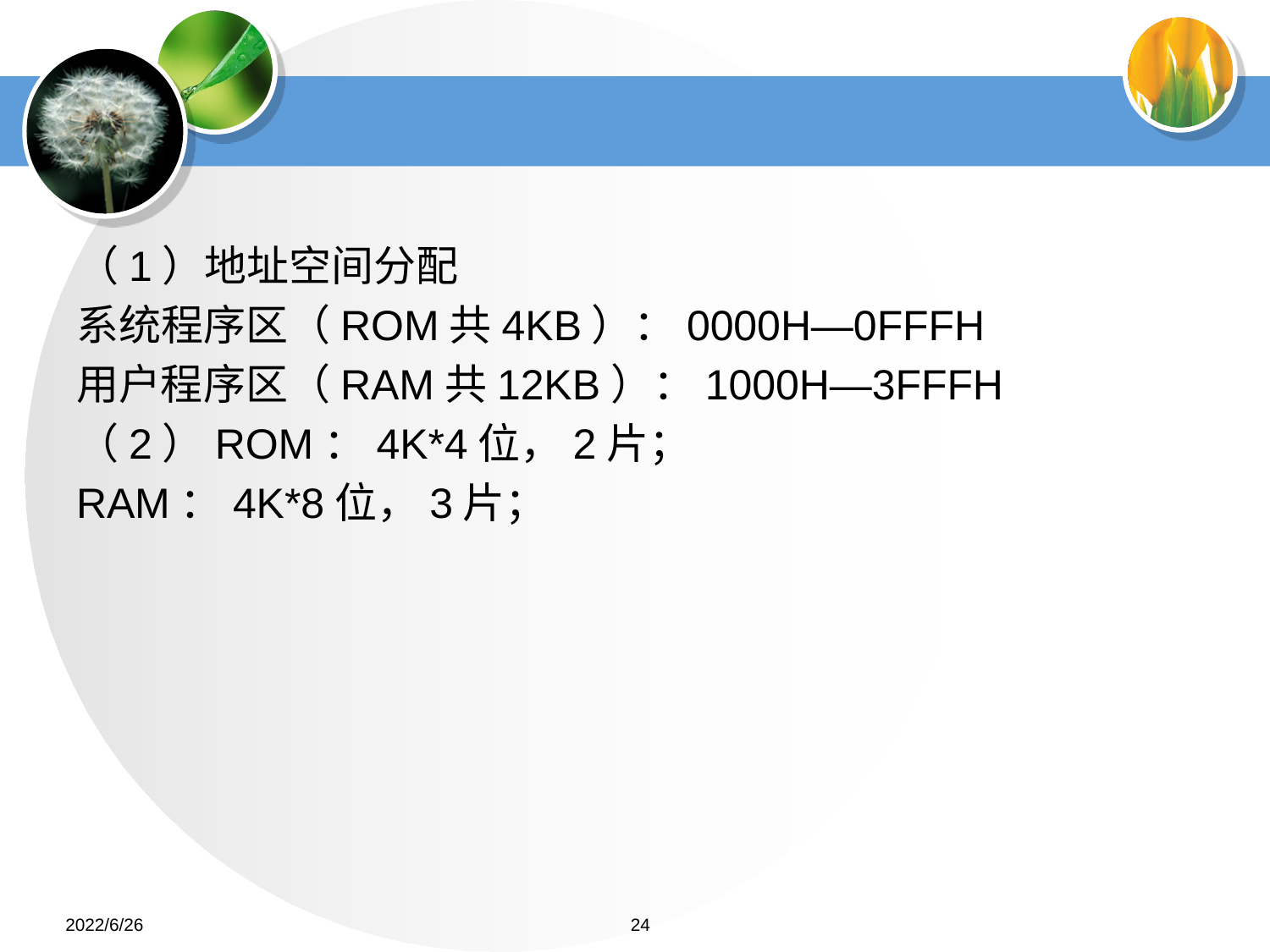

#
（1）地址空间分配
系统程序区（ROM共4KB）：0000H—0FFFH
用户程序区（RAM共12KB）：1000H—3FFFH
（2）ROM：4K*4位，2片；
RAM：4K*8位，3片；
2022/6/26
24